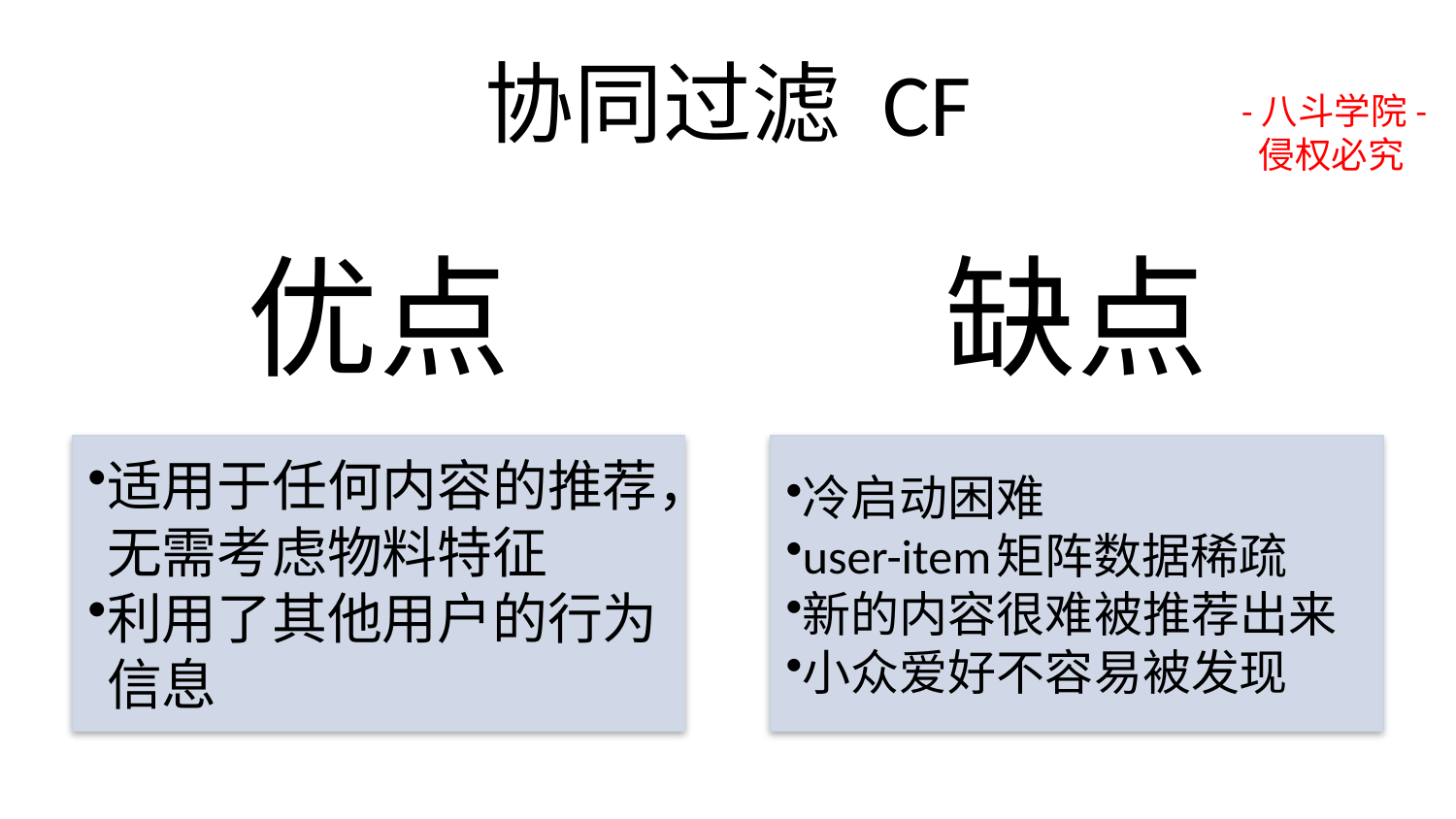

# 协同过滤 CF
-八斗学院-
 侵权必究
优点
适用于任何内容的推荐，无需考虑物料特征
缺点
冷启动困难
user-item矩阵数据稀疏
新的内容很难被推荐出来
小众爱好不容易被发现
利用了其他用户的行为信息